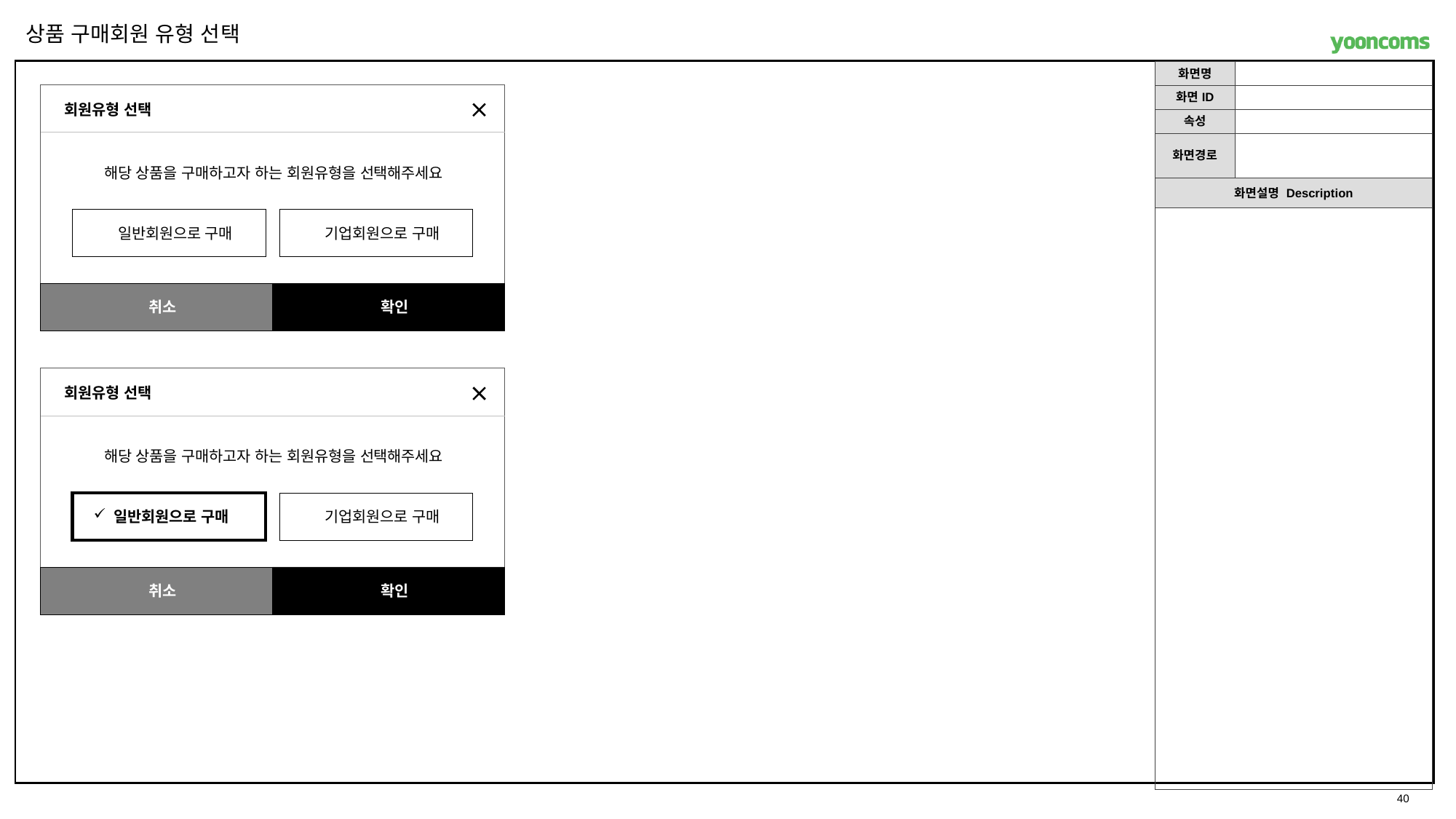

상품 구매회원 유형 선택

회원유형 선택

해당 상품을 구매하고자 하는 회원유형을 선택해주세요
일반회원으로 구매
기업회원으로 구매
취소
확인

회원유형 선택

해당 상품을 구매하고자 하는 회원유형을 선택해주세요
일반회원으로 구매
기업회원으로 구매
취소
확인